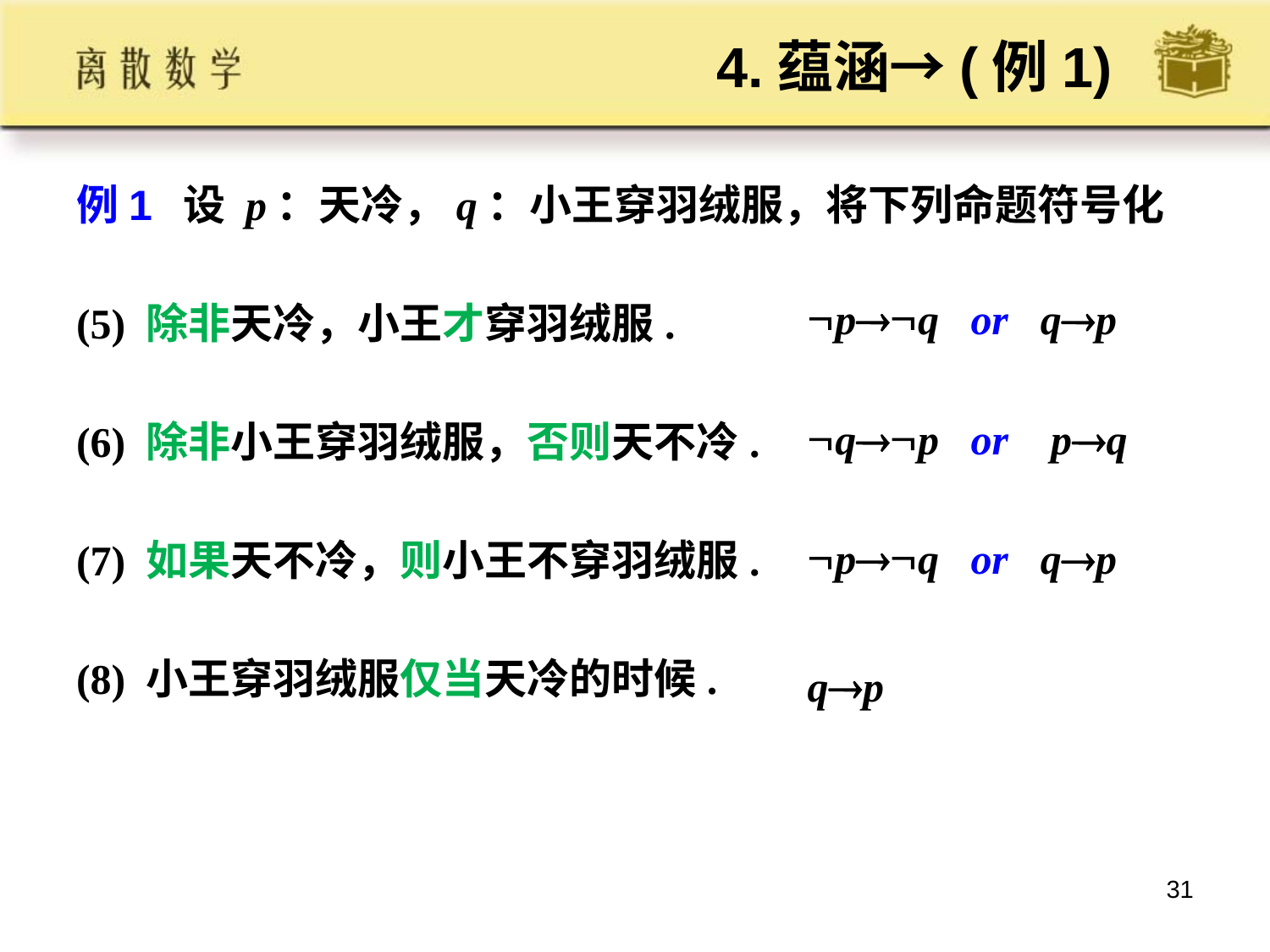

# 4.蕴涵→(例1)
例1  设 p：天冷，q：小王穿羽绒服，将下列命题符号化

(5) 除非天冷，小王才穿羽绒服.

(6) 除非小王穿羽绒服，否则天不冷.

(7) 如果天不冷，则小王不穿羽绒服.

(8) 小王穿羽绒服仅当天冷的时候.
¬p→¬q   or   q→p
¬q→¬p   or    p→q
¬p→¬q   or   q→p
q→p
31